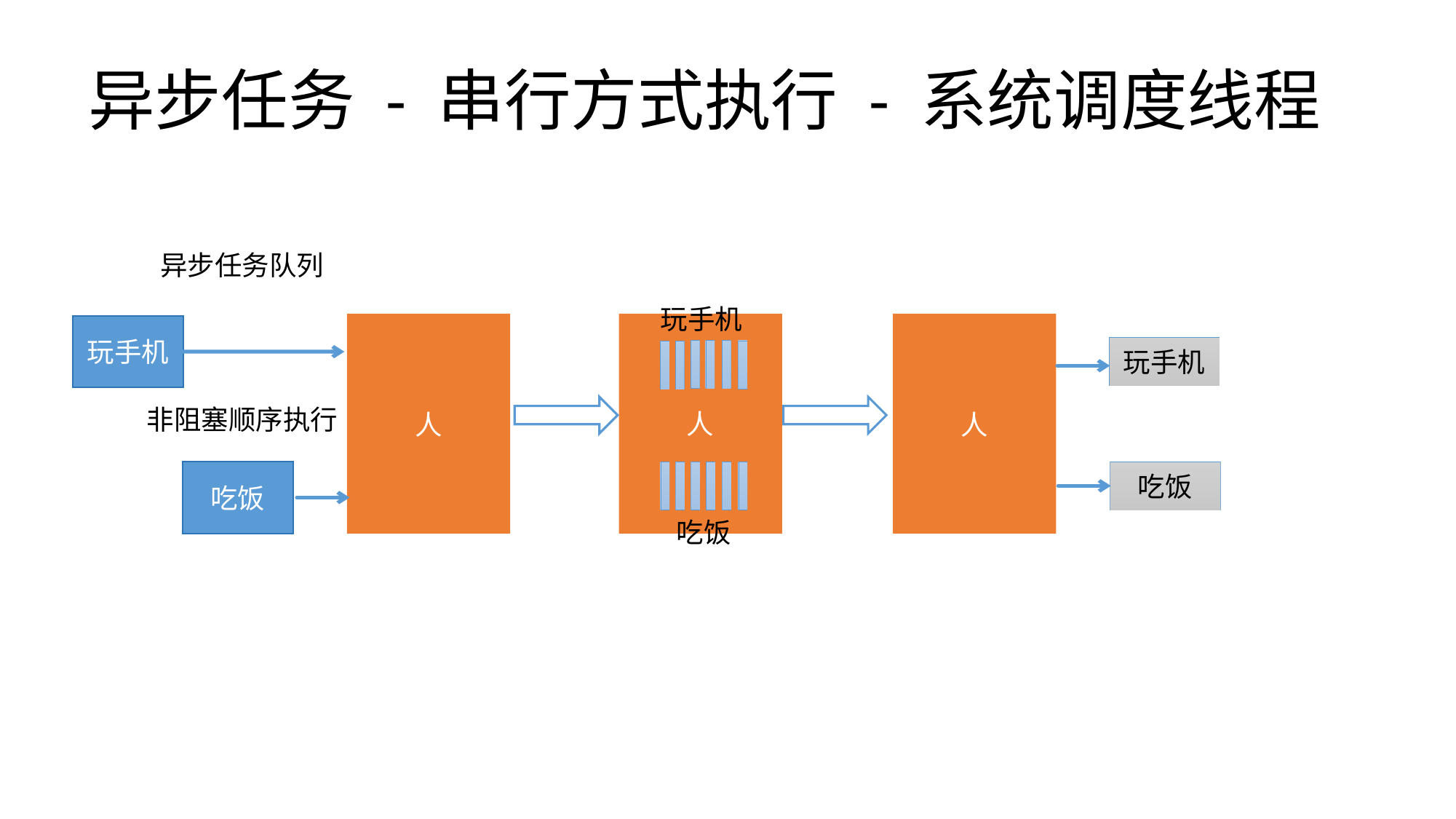

# 异步任务 - 串行方式执行 - 系统调度线程
异步任务队列
玩手机
人
人
人
玩手机
玩手机

非阻塞顺序执行

吃饭

吃饭
吃饭